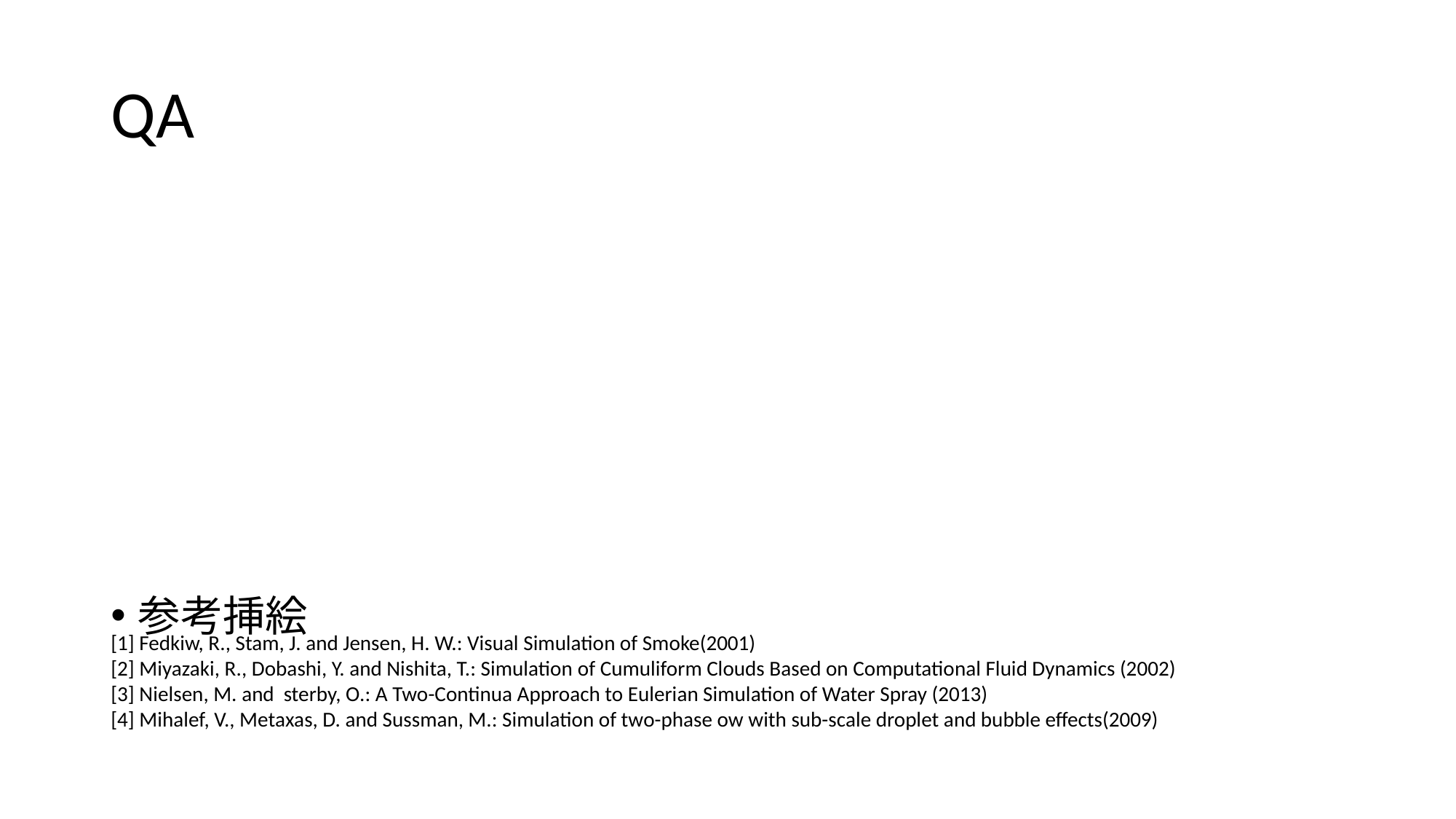

# QA

参考挿絵

[1] Fedkiw, R., Stam, J. and Jensen, H. W.: Visual Simulation of Smoke(2001)
[2] Miyazaki, R., Dobashi, Y. and Nishita, T.: Simulation of Cumuliform Clouds Based on Computational Fluid Dynamics (2002)
[3] Nielsen, M. and  sterby, O.: A Two-Continua Approach to Eulerian Simulation of Water Spray (2013)
[4] Mihalef, V., Metaxas, D. and Sussman, M.: Simulation of two-phase ow with sub-scale droplet and bubble effects(2009)